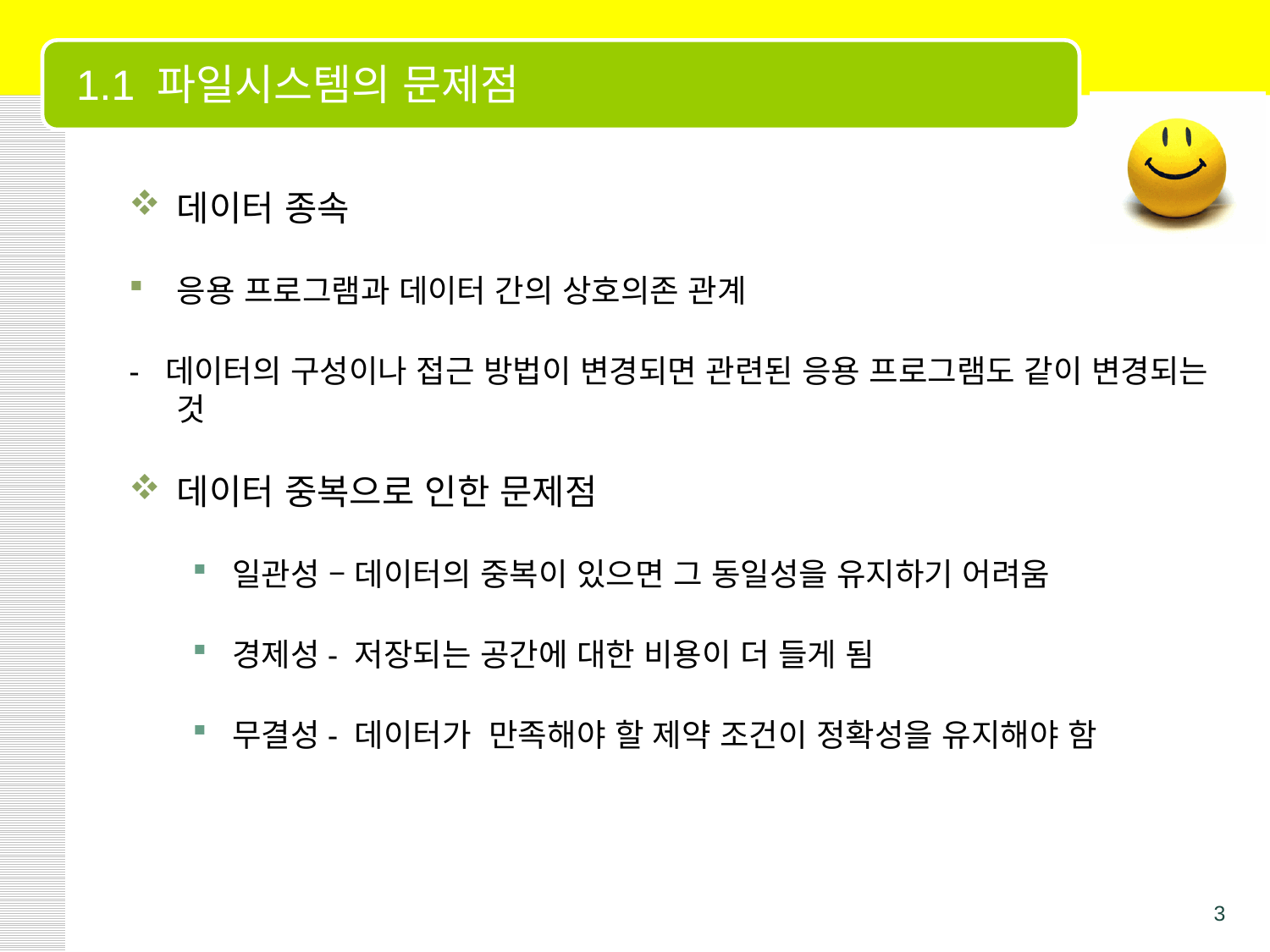

# 1.1 파일시스템의 문제점
데이터 종속
응용 프로그램과 데이터 간의 상호의존 관계
-  데이터의 구성이나 접근 방법이 변경되면 관련된 응용 프로그램도 같이 변경되는 것
데이터 중복으로 인한 문제점
일관성 – 데이터의 중복이 있으면 그 동일성을 유지하기 어려움
경제성- 저장되는 공간에 대한 비용이 더 들게 됨
무결성- 데이터가  만족해야 할 제약 조건이 정확성을 유지해야 함